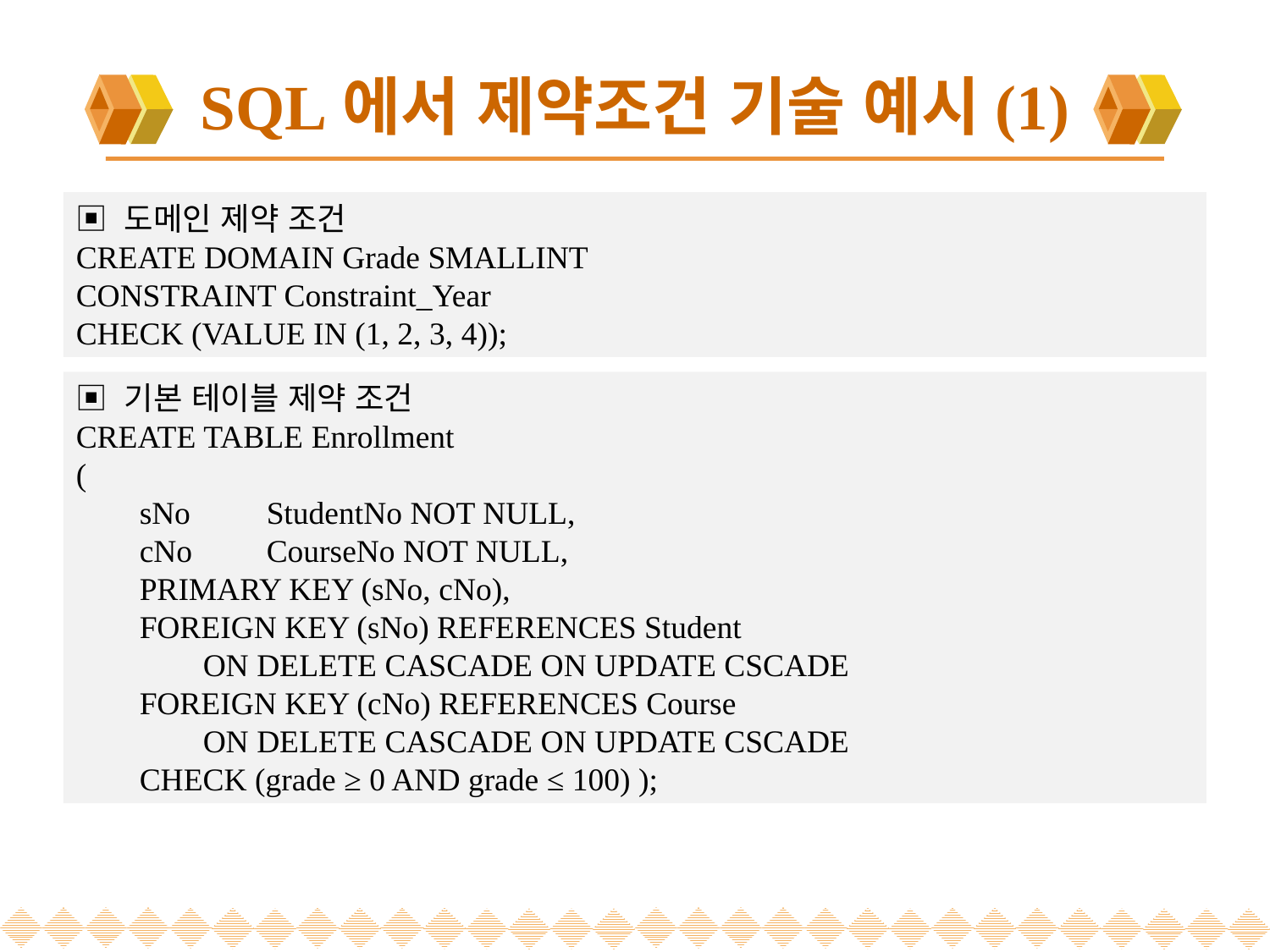

# SQL에서 제약조건 기술 예시(1)
▣ 도메인 제약 조건
CREATE DOMAIN Grade SMALLINT
CONSTRAINT Constraint_Year
CHECK (VALUE IN (1, 2, 3, 4));
▣ 기본 테이블 제약 조건
CREATE TABLE Enrollment
(
sNo	StudentNo NOT NULL,
cNo	CourseNo NOT NULL,
PRIMARY KEY (sNo, cNo),
FOREIGN KEY (sNo) REFERENCES Student
ON DELETE CASCADE ON UPDATE CSCADE
FOREIGN KEY (cNo) REFERENCES Course
ON DELETE CASCADE ON UPDATE CSCADE
CHECK (grade ≥ 0 AND grade ≤ 100) );